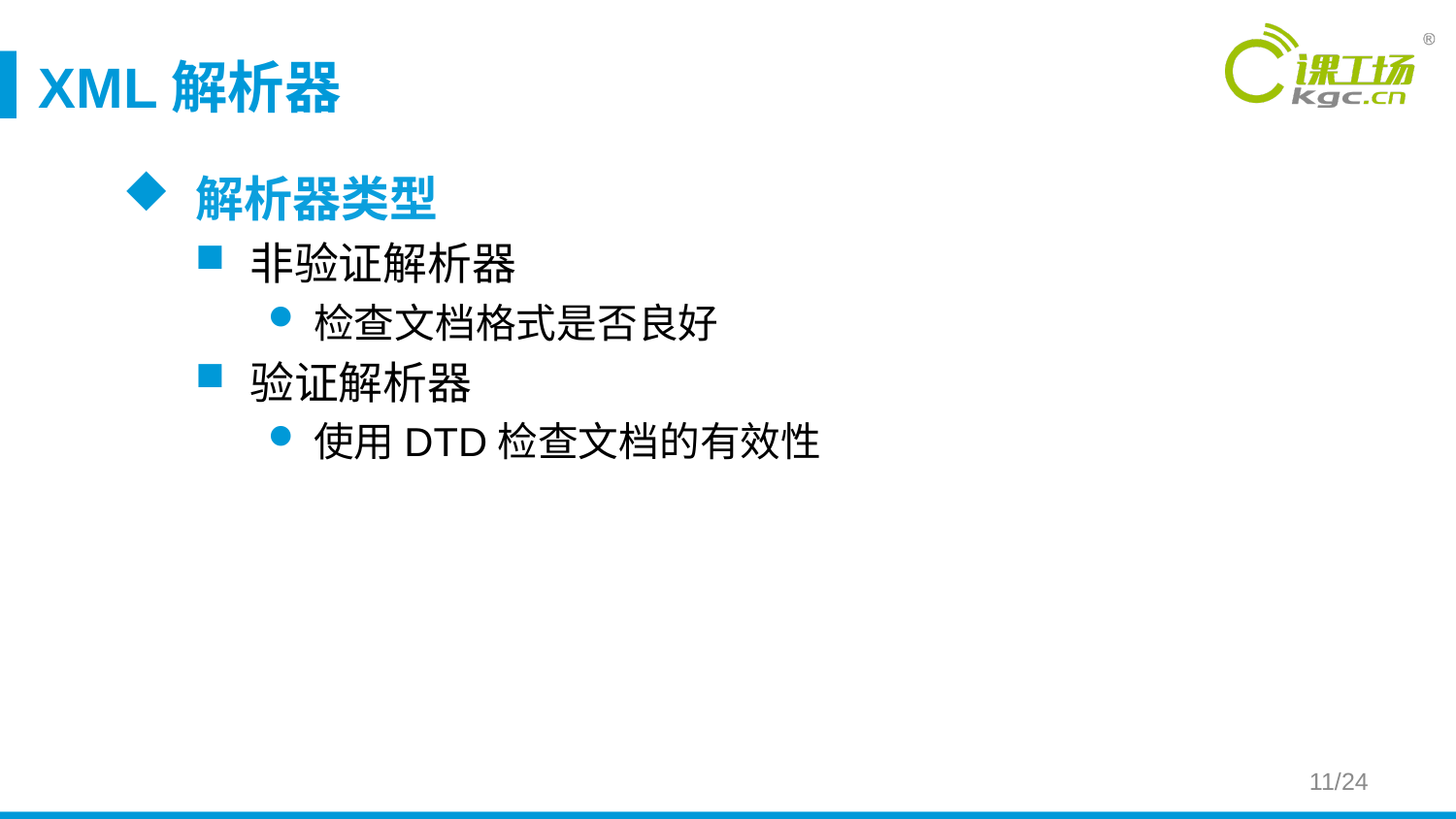

# XML解析器
解析器类型
非验证解析器
检查文档格式是否良好
验证解析器
使用DTD检查文档的有效性
11/24